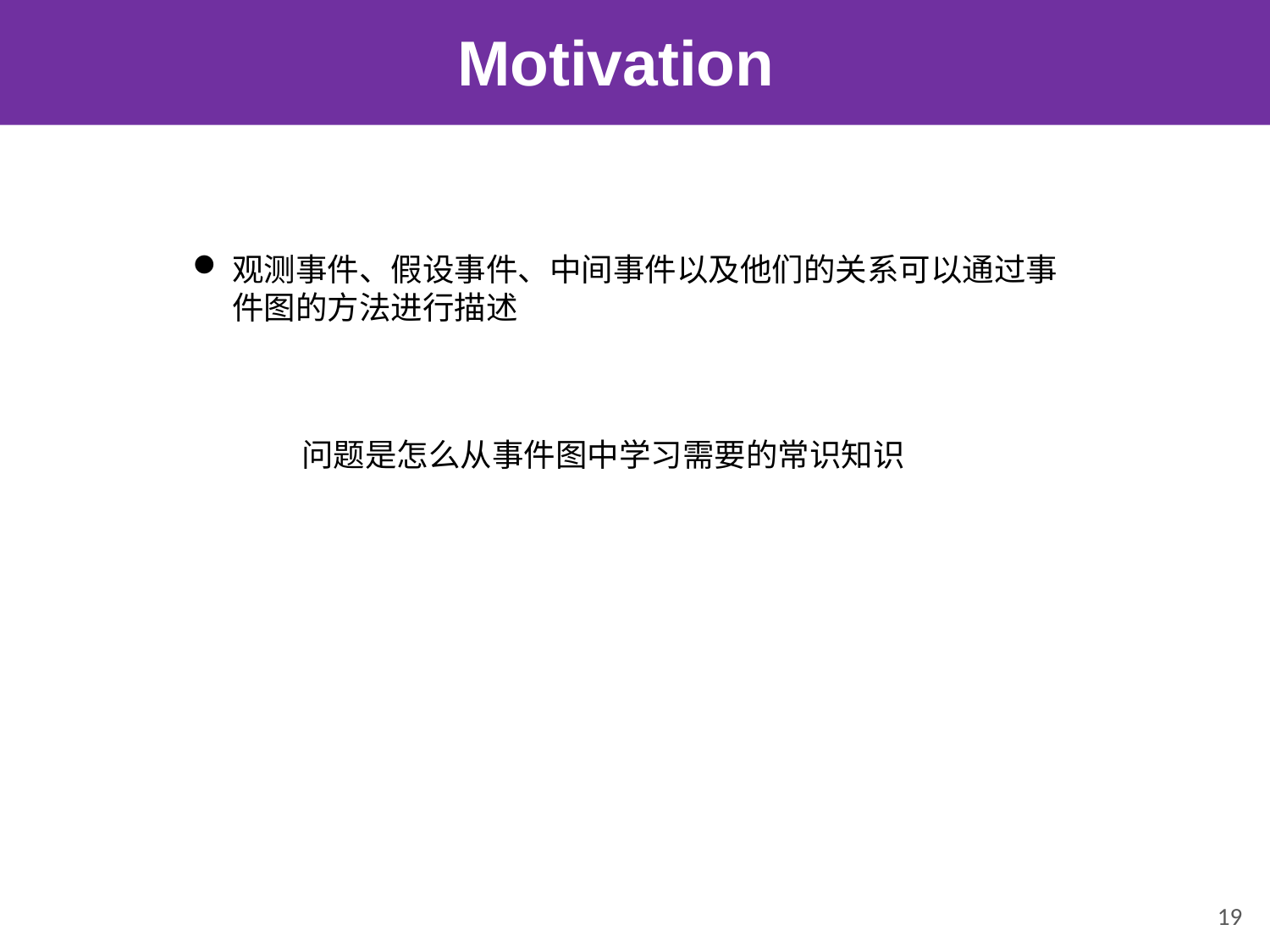

# Motivation
观测事件、假设事件、中间事件以及他们的关系可以通过事件图的方法进行描述
问题是怎么从事件图中学习需要的常识知识